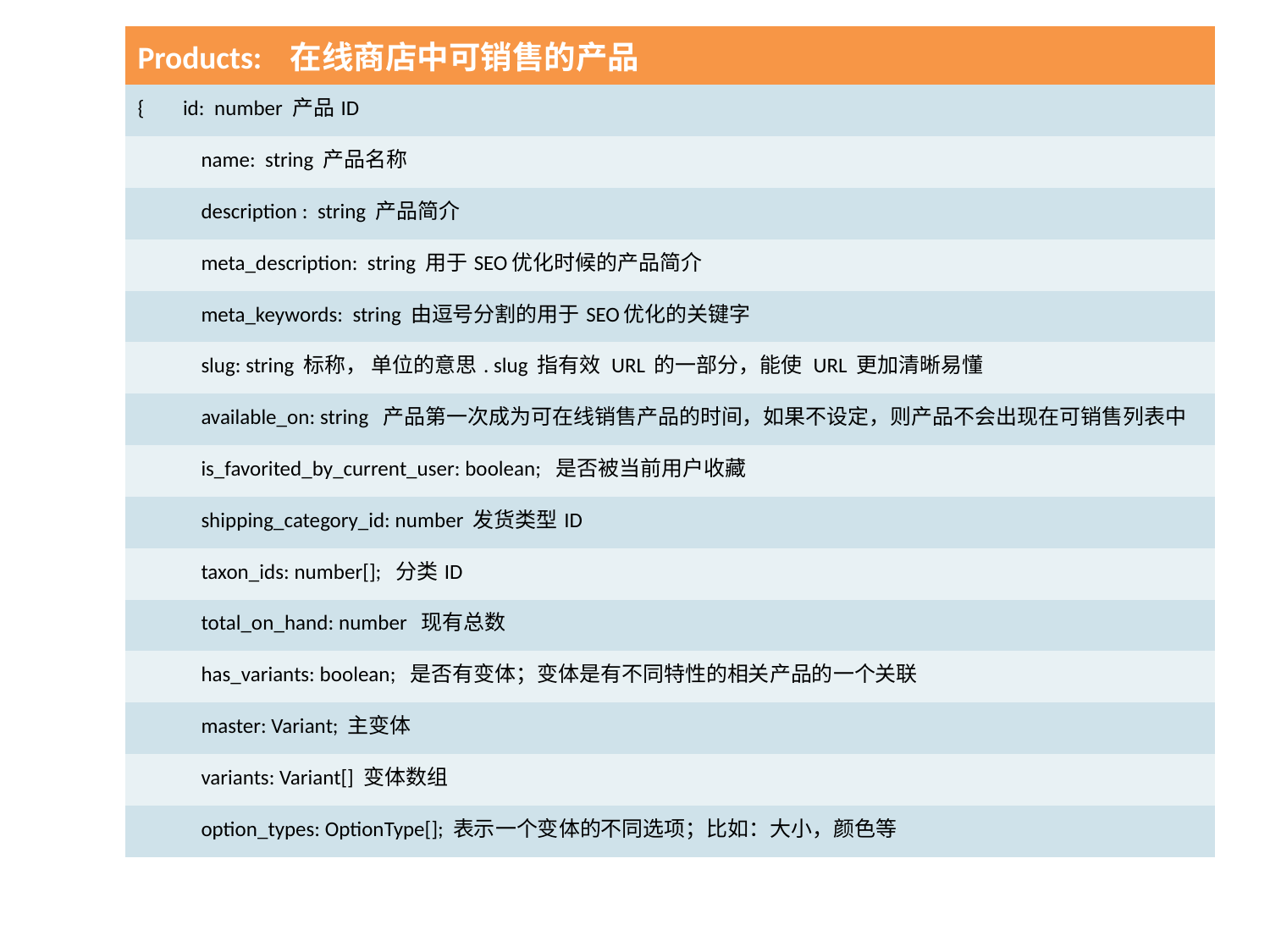

| Products: 在线商店中可销售的产品 |
| --- |
| { id: number 产品ID |
| name: string 产品名称 |
| description : string 产品简介 |
| meta\_description: string 用于SEO优化时候的产品简介 |
| meta\_keywords: string 由逗号分割的用于SEO优化的关键字 |
| slug: string 标称， 单位的意思. slug 指有效 URL 的一部分，能使 URL 更加清晰易懂 |
| available\_on: string 产品第一次成为可在线销售产品的时间，如果不设定，则产品不会出现在可销售列表中 |
| is\_favorited\_by\_current\_user: boolean; 是否被当前用户收藏 |
| shipping\_category\_id: number 发货类型ID |
| taxon\_ids: number[]; 分类ID |
| total\_on\_hand: number 现有总数 |
| has\_variants: boolean; 是否有变体；变体是有不同特性的相关产品的一个关联 |
| master: Variant; 主变体 |
| variants: Variant[] 变体数组 |
| option\_types: OptionType[]; 表示一个变体的不同选项；比如：大小，颜色等 |